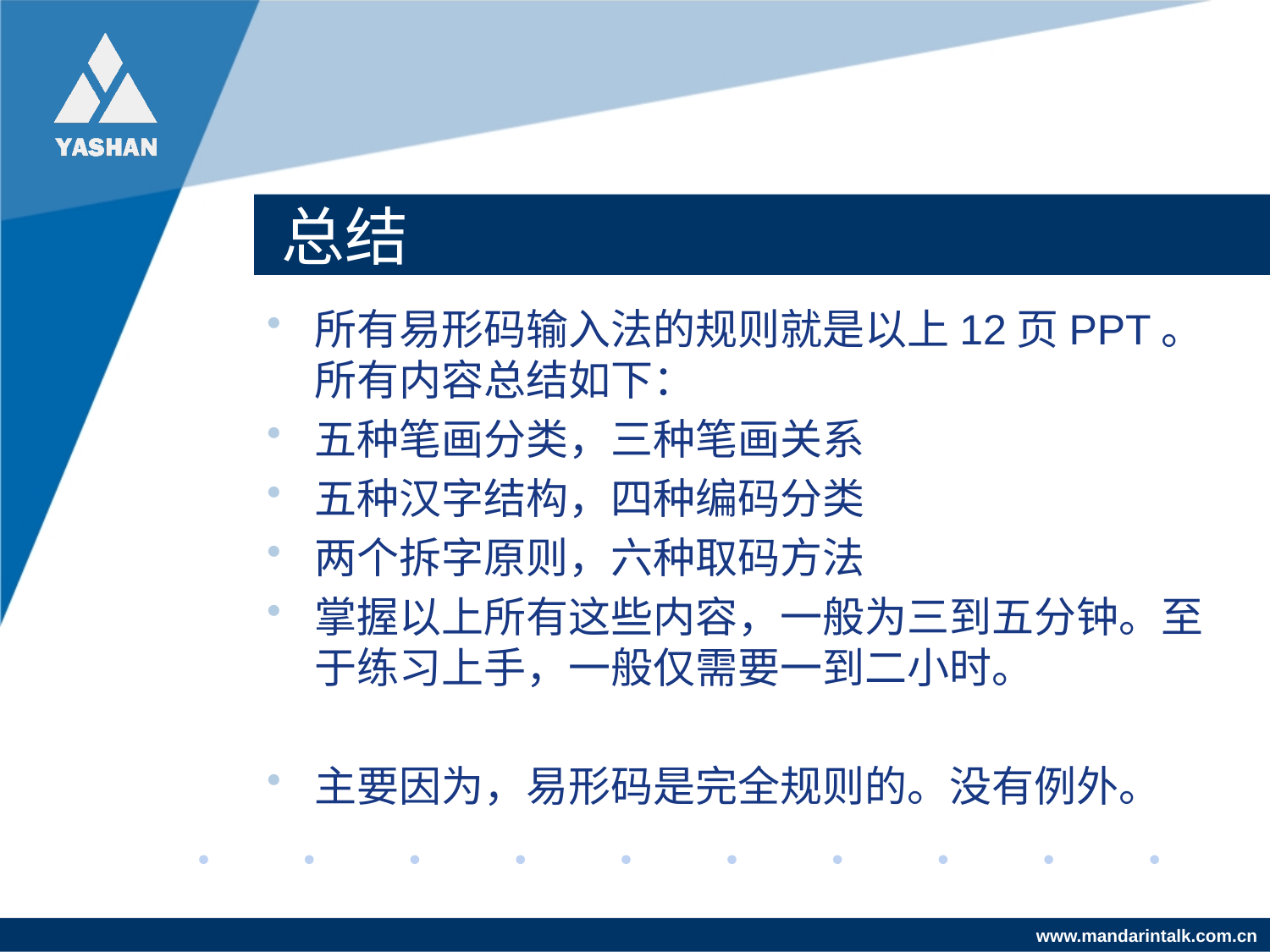

# 总结
所有易形码输入法的规则就是以上12页PPT。所有内容总结如下：
五种笔画分类，三种笔画关系
五种汉字结构，四种编码分类
两个拆字原则，六种取码方法
掌握以上所有这些内容，一般为三到五分钟。至于练习上手，一般仅需要一到二小时。

主要因为，易形码是完全规则的。没有例外。